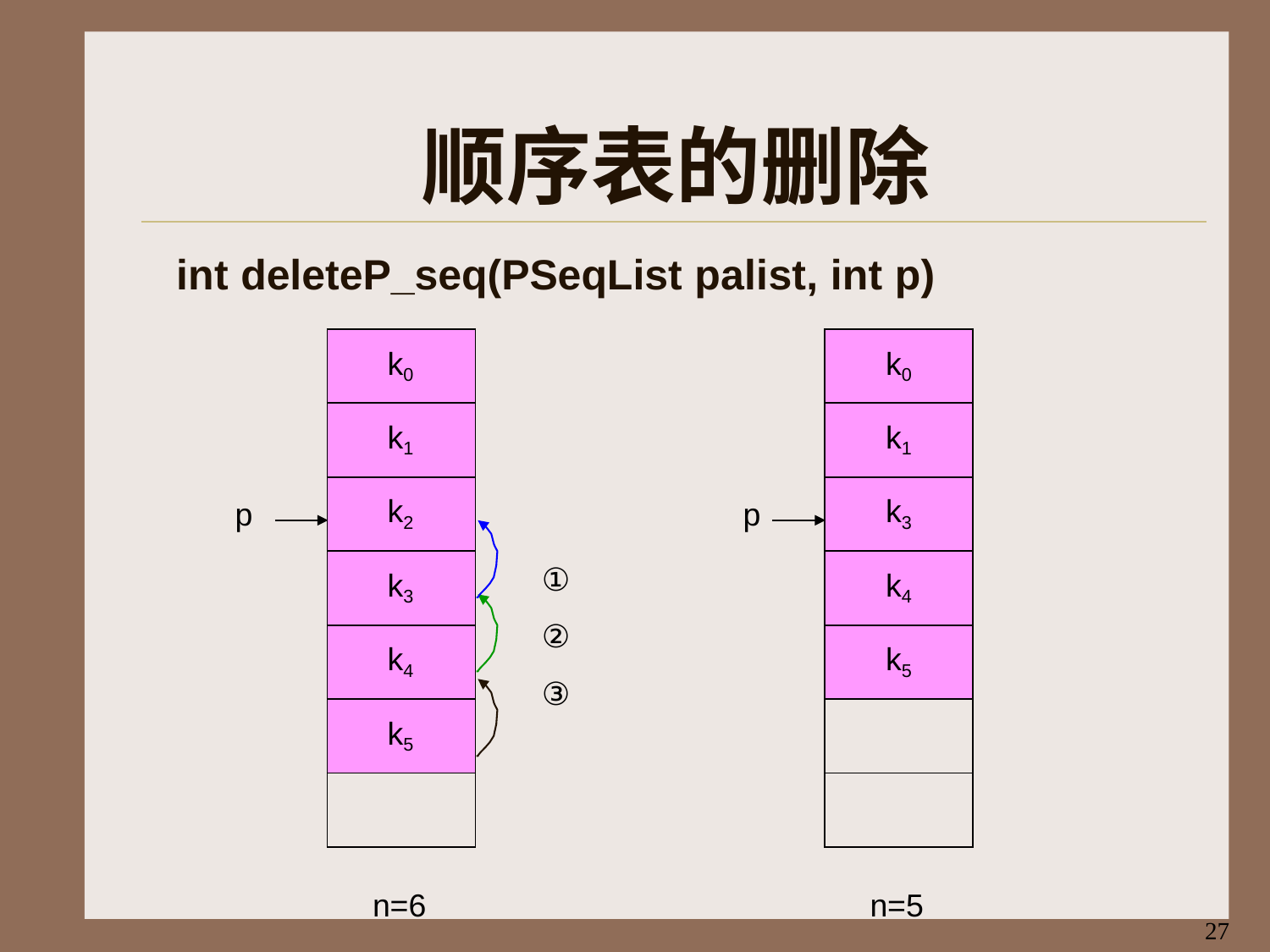

# 顺序表的删除

int deleteP_seq(PSeqList palist, int p)
| k0 |
| --- |
| k1 |
| k2 |
| k3 |
| k4 |
| k5 |
|  |
| k0 |
| --- |
| k1 |
| k3 |
| k4 |
| k5 |
|  |
|  |
p
p

①
②
③

n=6
n=5
27